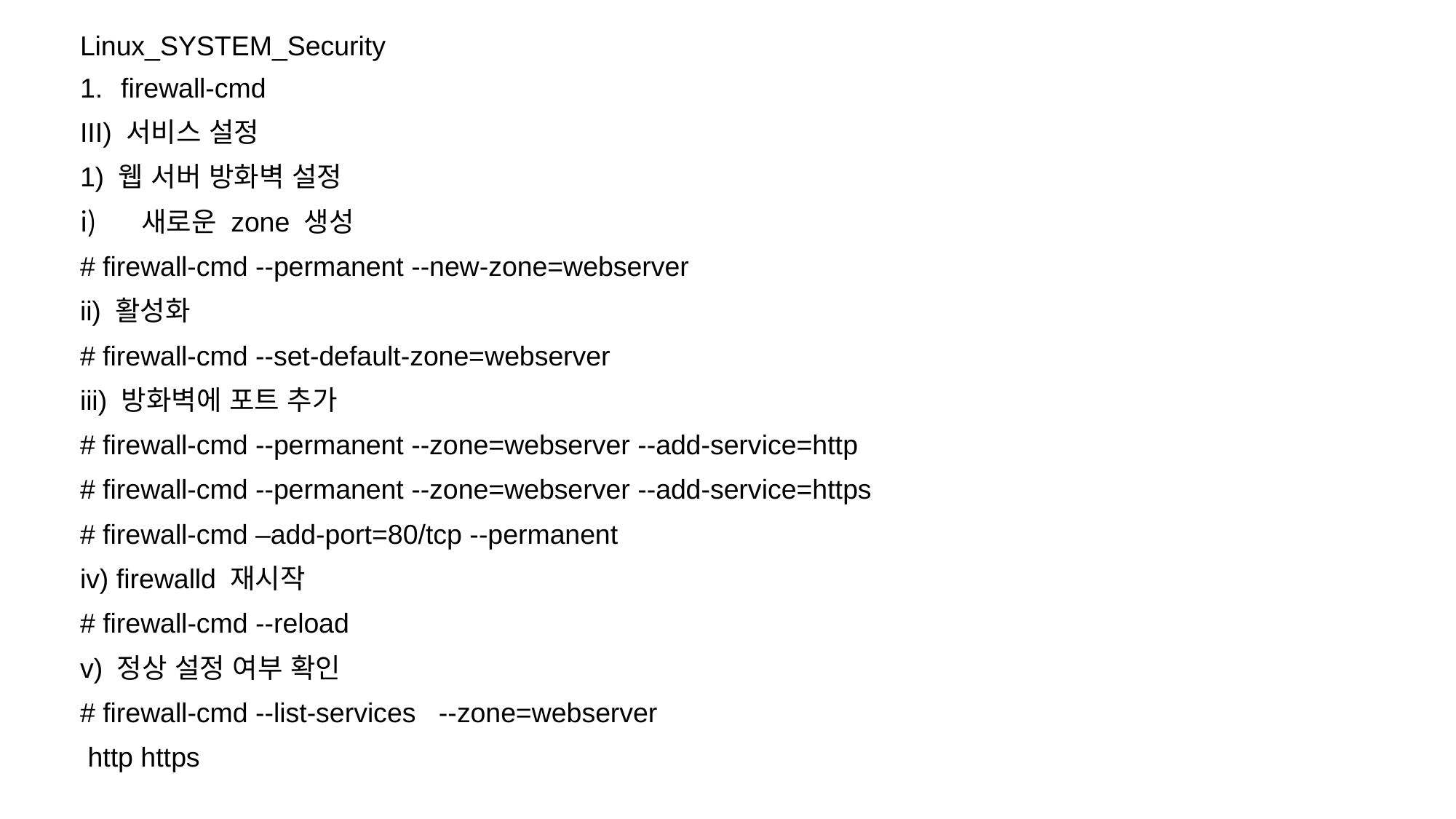

Linux_SYSTEM_Security
firewall-cmd
III) 서비스 설정
1) 웹 서버 방화벽 설정
새로운 zone 생성
# firewall-cmd --permanent --new-zone=webserver
ii) 활성화
# firewall-cmd --set-default-zone=webserver
iii) 방화벽에 포트 추가
# firewall-cmd --permanent --zone=webserver --add-service=http
# firewall-cmd --permanent --zone=webserver --add-service=https
# firewall-cmd –add-port=80/tcp --permanent
iv) firewalld 재시작
# firewall-cmd --reload
v) 정상 설정 여부 확인
# firewall-cmd --list-services   --zone=webserver
 http https